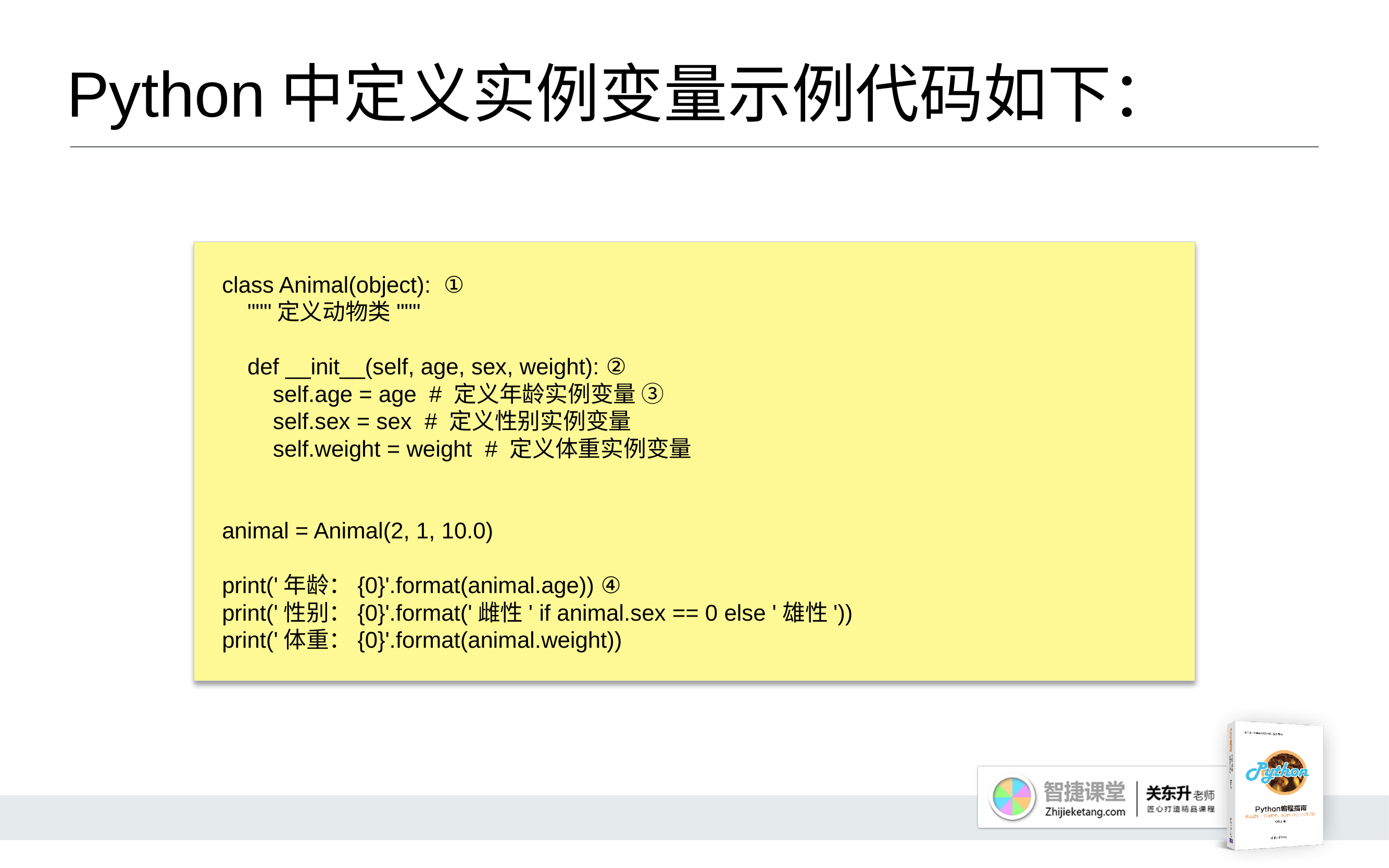

# Python中定义实例变量示例代码如下：
class Animal(object):  ①
    """定义动物类"""

    def __init__(self, age, sex, weight): ②
        self.age = age  # 定义年龄实例变量 ③
        self.sex = sex  # 定义性别实例变量
        self.weight = weight  # 定义体重实例变量

animal = Animal(2, 1, 10.0)

print('年龄：{0}'.format(animal.age)) ④
print('性别：{0}'.format('雌性' if animal.sex == 0 else '雄性'))
print('体重：{0}'.format(animal.weight))